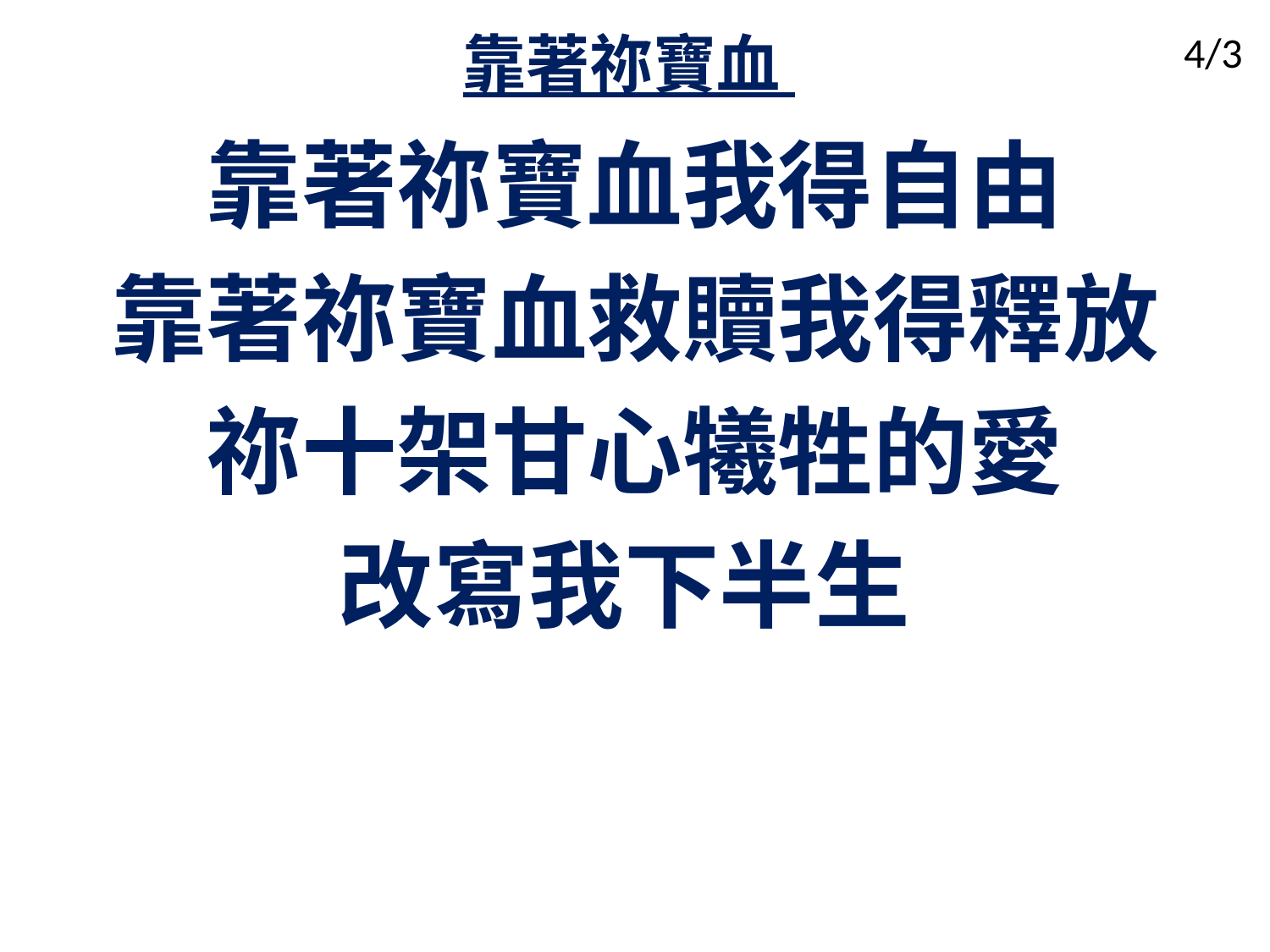

# 靠著祢寶血
4/3
靠著祢寶血我得自由
靠著祢寶血救贖我得釋放
祢十架甘心犧牲的愛
改寫我下半生